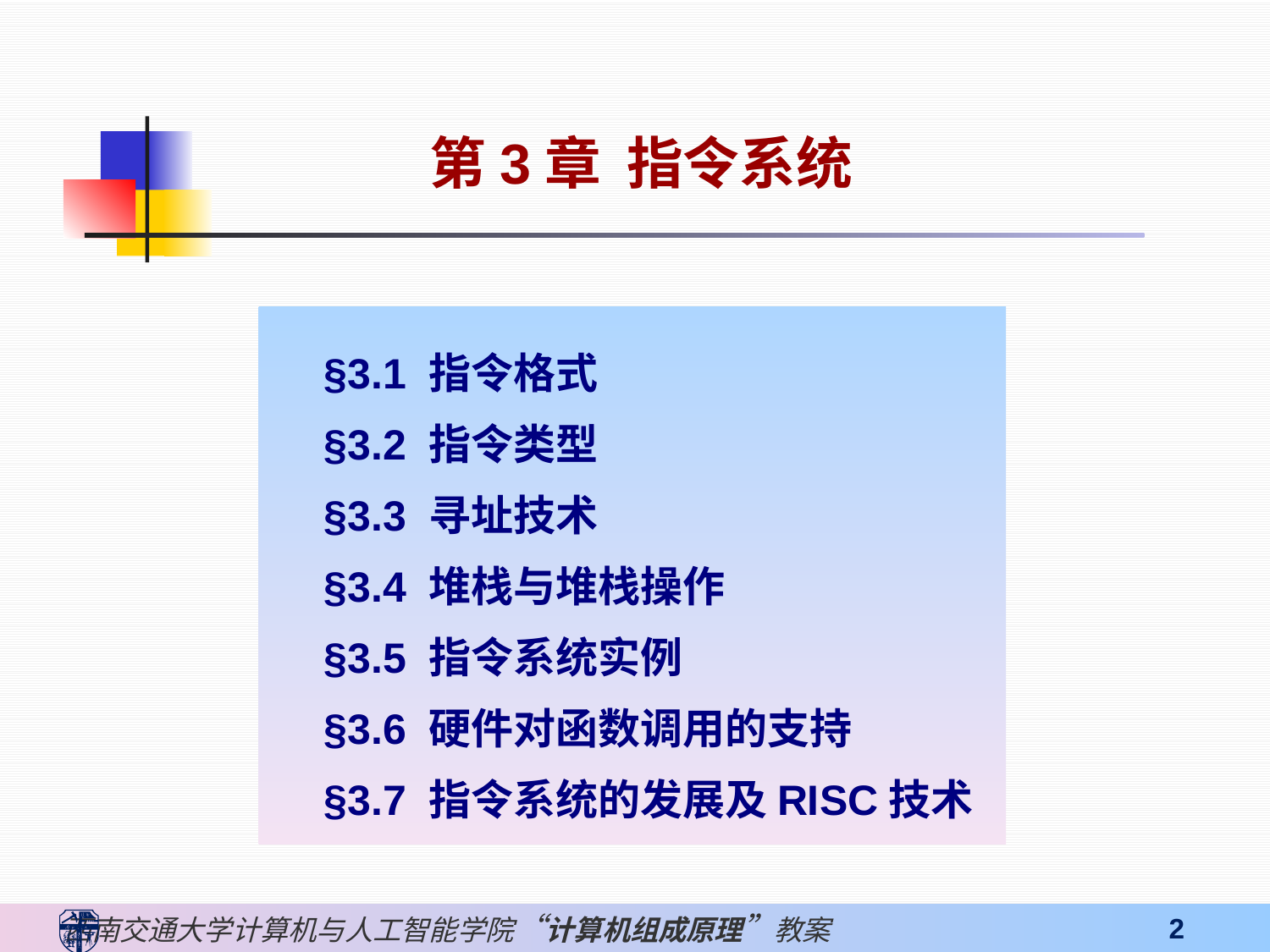

第3章  指令系统
§3.1 指令格式
§3.2 指令类型
§3.3 寻址技术
§3.4 堆栈与堆栈操作
§3.5 指令系统实例
§3.6 硬件对函数调用的支持
§3.7 指令系统的发展及RISC技术